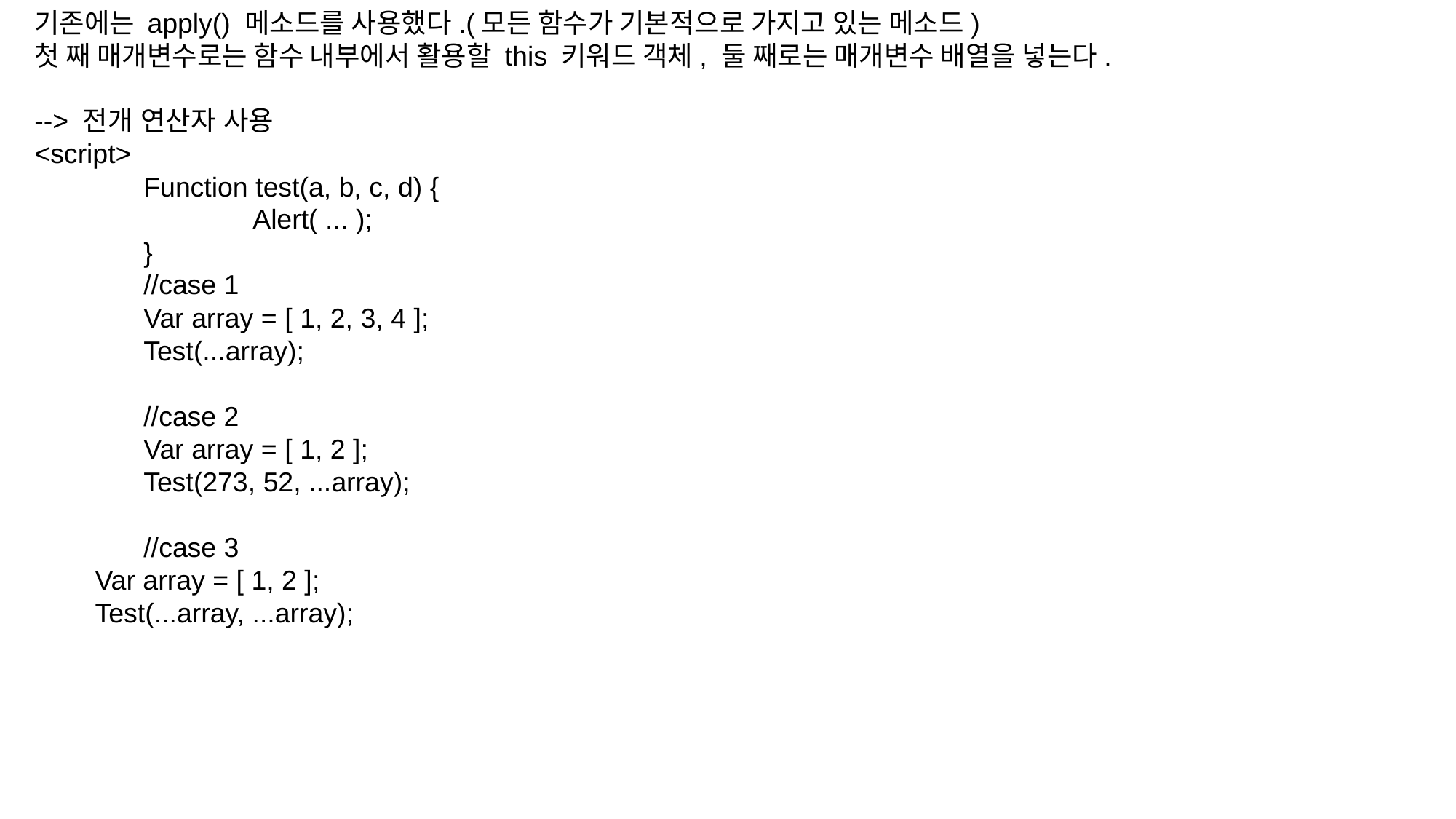

기존에는 apply() 메소드를 사용했다.(모든 함수가 기본적으로 가지고 있는 메소드)
첫 째 매개변수로는 함수 내부에서 활용할 this 키워드 객체, 둘 째로는 매개변수 배열을 넣는다.

--> 전개 연산자 사용
<script>
	Function test(a, b, c, d) {
		Alert( ... );
	}
	//case 1
	Var array = [ 1, 2, 3, 4 ];
	Test(...array);

	//case 2
	Var array = [ 1, 2 ];
	Test(273, 52, ...array);

	//case 3
Var array = [ 1, 2 ];
Test(...array, ...array);